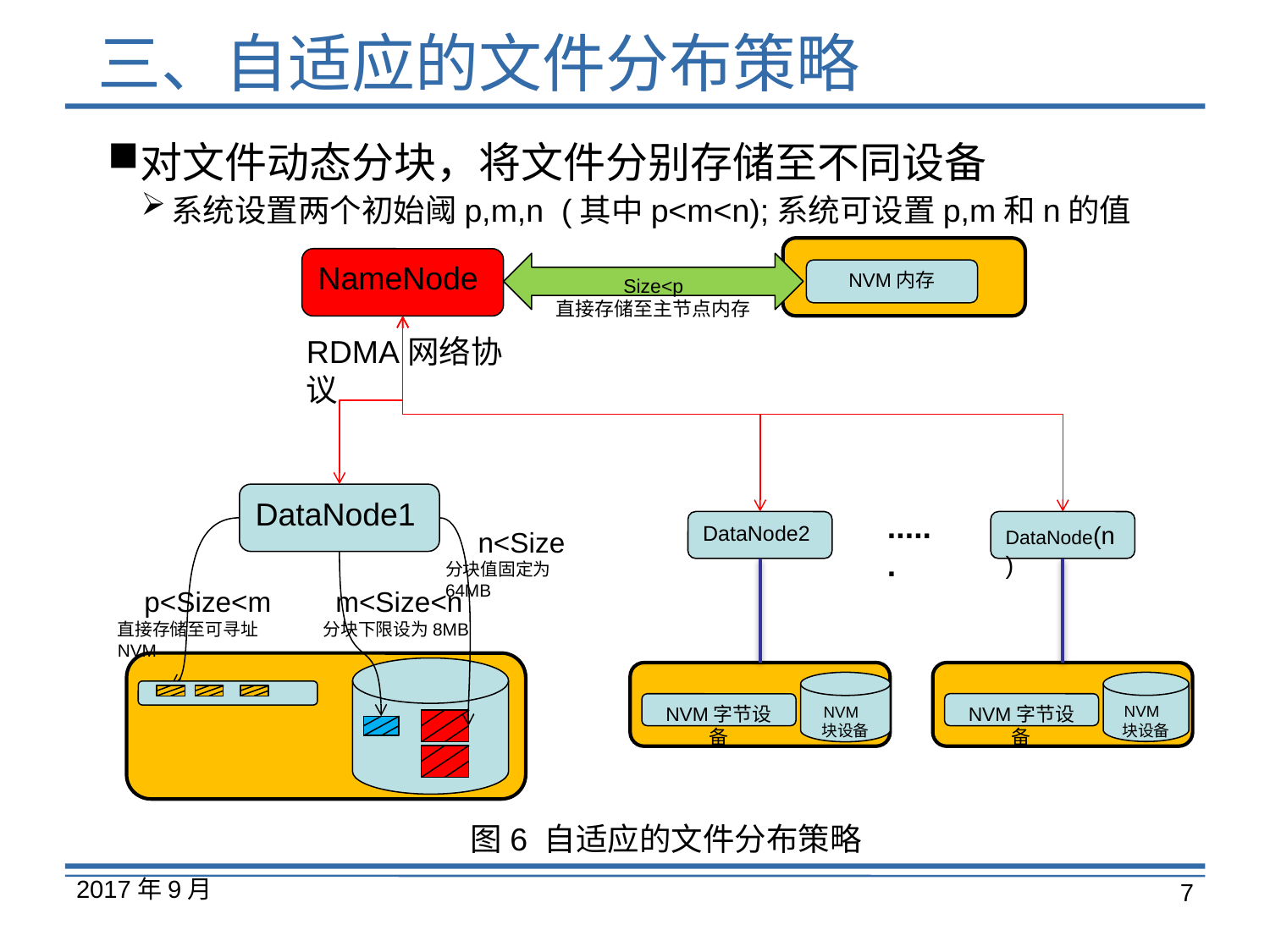

# 三、自适应的文件分布策略
对文件动态分块，将文件分别存储至不同设备
系统设置两个初始阈p,m,n  (其中p<m<n);系统可设置p,m和n的值

NameNode
Size<p
直接存储至主节点内存

NVM内存
RDMA网络协议
DataNode1
......
DataNode2

NVM   块设备
NVM字节设备
DataNode(n)

NVM   块设备
NVM字节设备
n<Size
分块值固定为64MB
p<Size<m
直接存储至可寻址NVM
m<Size<n
分块下限设为8MB

图6 自适应的文件分布策略

2017年9月
7